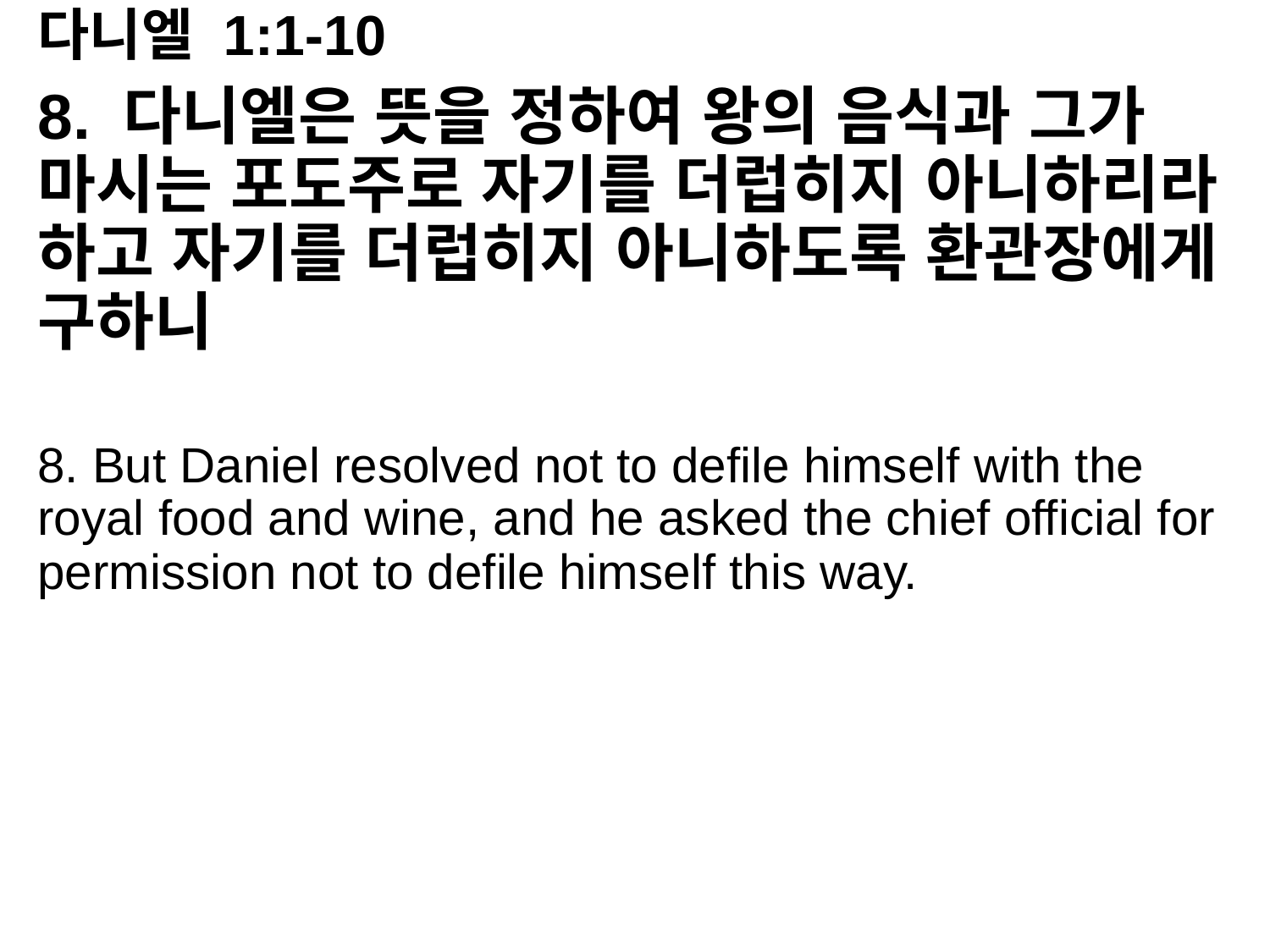

다니엘 1:1-10
8. 다니엘은 뜻을 정하여 왕의 음식과 그가 마시는 포도주로 자기를 더럽히지 아니하리라 하고 자기를 더럽히지 아니하도록 환관장에게 구하니

8. But Daniel resolved not to defile himself with the royal food and wine, and he asked the chief official for permission not to defile himself this way.